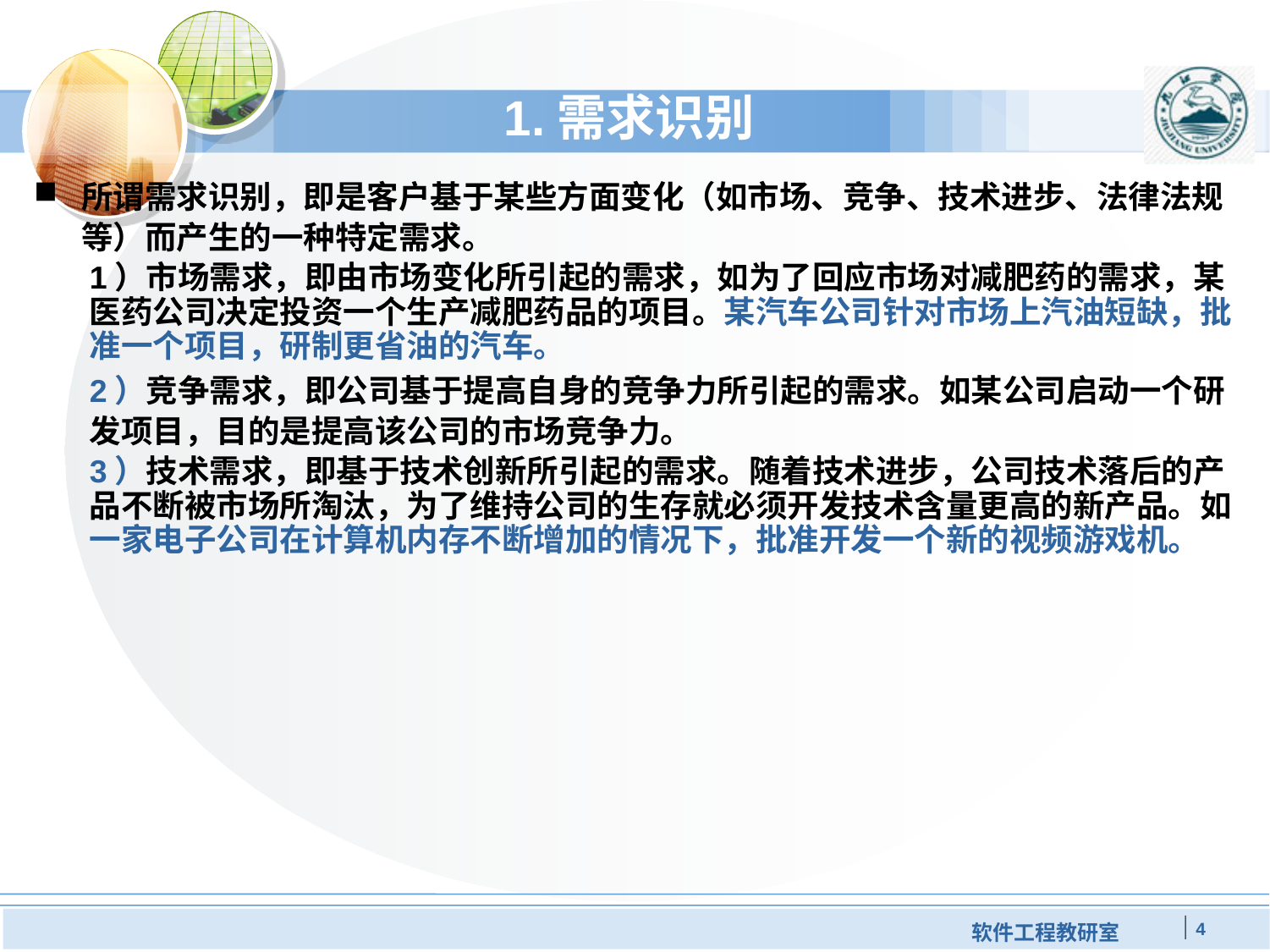

# 1.需求识别
所谓需求识别，即是客户基于某些方面变化（如市场、竞争、技术进步、法律法规等）而产生的一种特定需求。
1）市场需求，即由市场变化所引起的需求，如为了回应市场对减肥药的需求，某医药公司决定投资一个生产减肥药品的项目。某汽车公司针对市场上汽油短缺，批准一个项目，研制更省油的汽车。
2）竞争需求，即公司基于提高自身的竞争力所引起的需求。如某公司启动一个研发项目，目的是提高该公司的市场竞争力。
3）技术需求，即基于技术创新所引起的需求。随着技术进步，公司技术落后的产品不断被市场所淘汰，为了维持公司的生存就必须开发技术含量更高的新产品。如一家电子公司在计算机内存不断增加的情况下，批准开发一个新的视频游戏机。